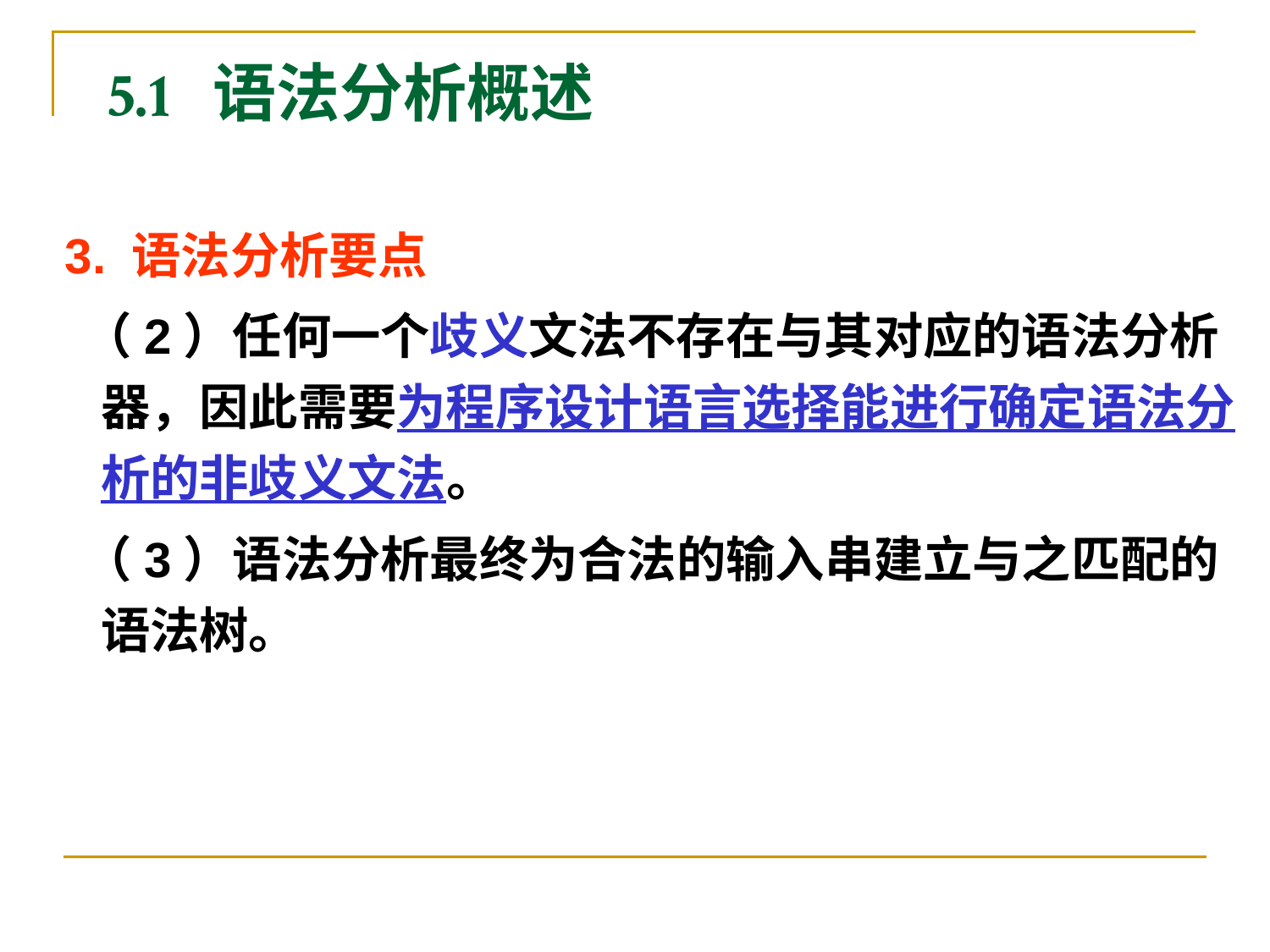

# 5.1  语法分析概述
  3. 语法分析要点
   （2）任何一个歧义文法不存在与其对应的语法分析器，因此需要为程序设计语言选择能进行确定语法分析的非歧义文法。
   （3）语法分析最终为合法的输入串建立与之匹配的语法树。

12